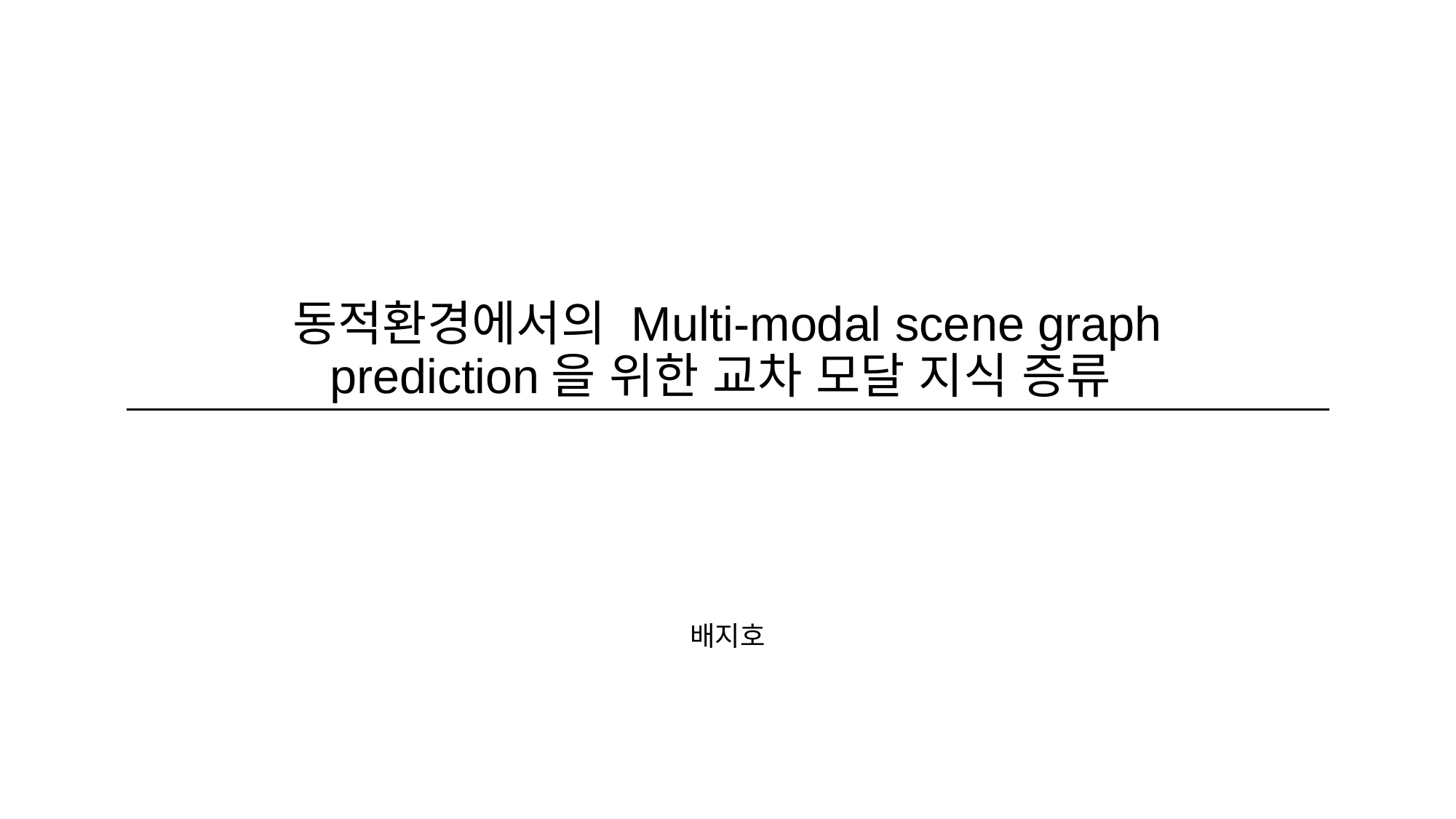

# 동적환경에서의 Multi-modal scene graph prediction을 위한 교차 모달 지식 증류
배지호